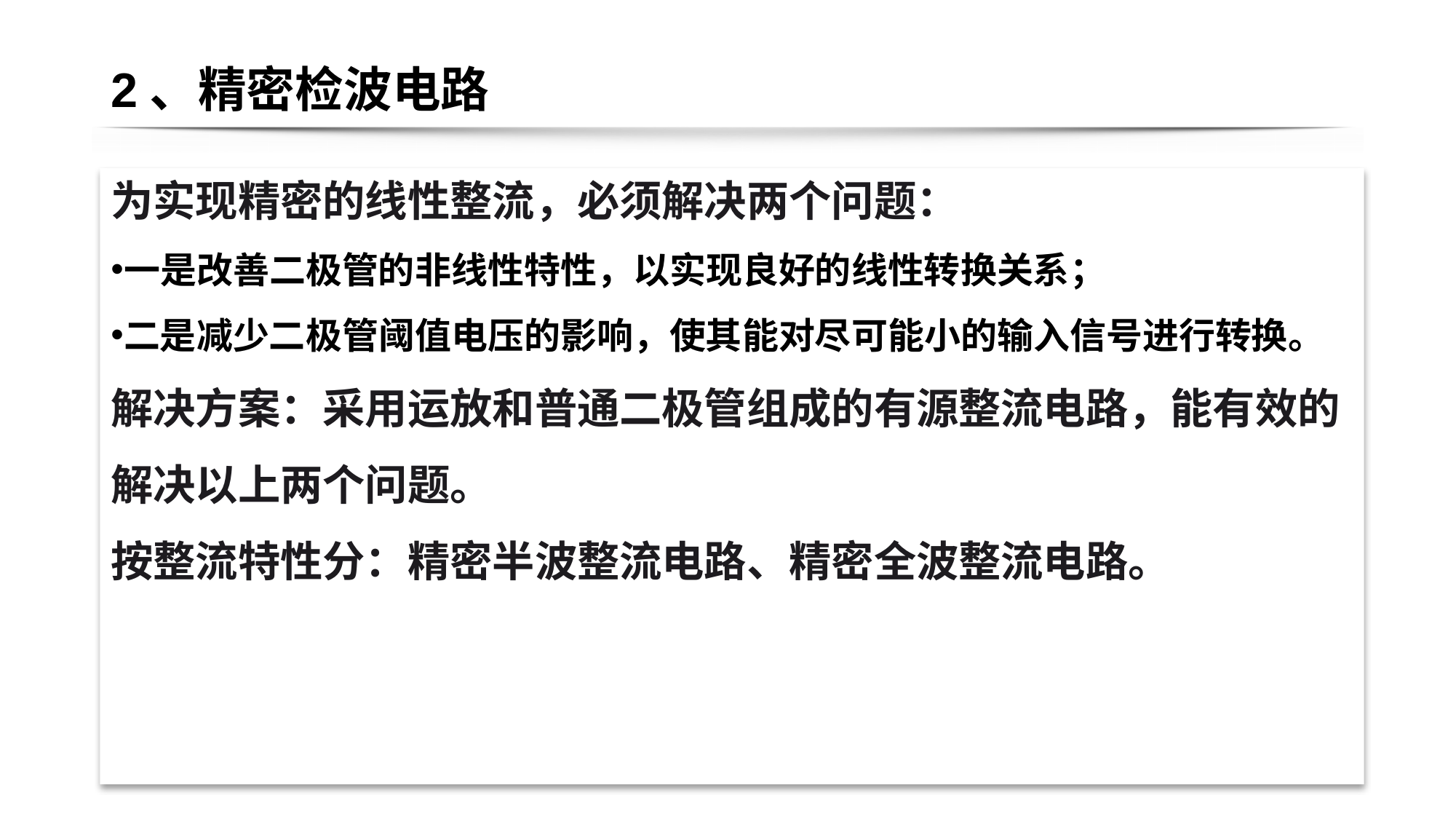

# 2、精密检波电路
为实现精密的线性整流，必须解决两个问题：
一是改善二极管的非线性特性，以实现良好的线性转换关系；
二是减少二极管阈值电压的影响，使其能对尽可能小的输入信号进行转换。
解决方案：采用运放和普通二极管组成的有源整流电路，能有效的解决以上两个问题。
按整流特性分：精密半波整流电路、精密全波整流电路。